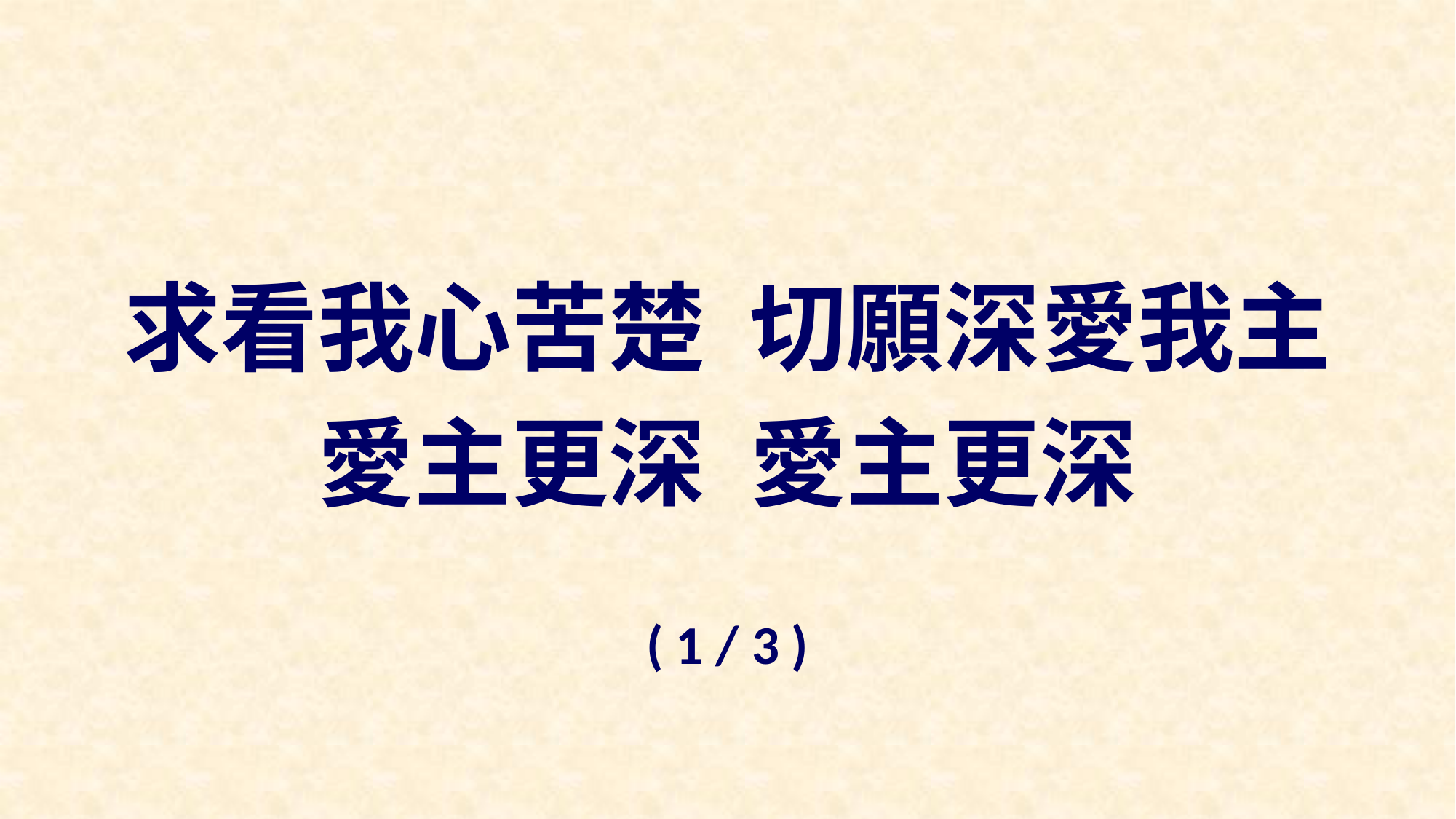

求看我心苦楚  切願深愛我主
愛主更深  愛主更深
( 1 / 3 )